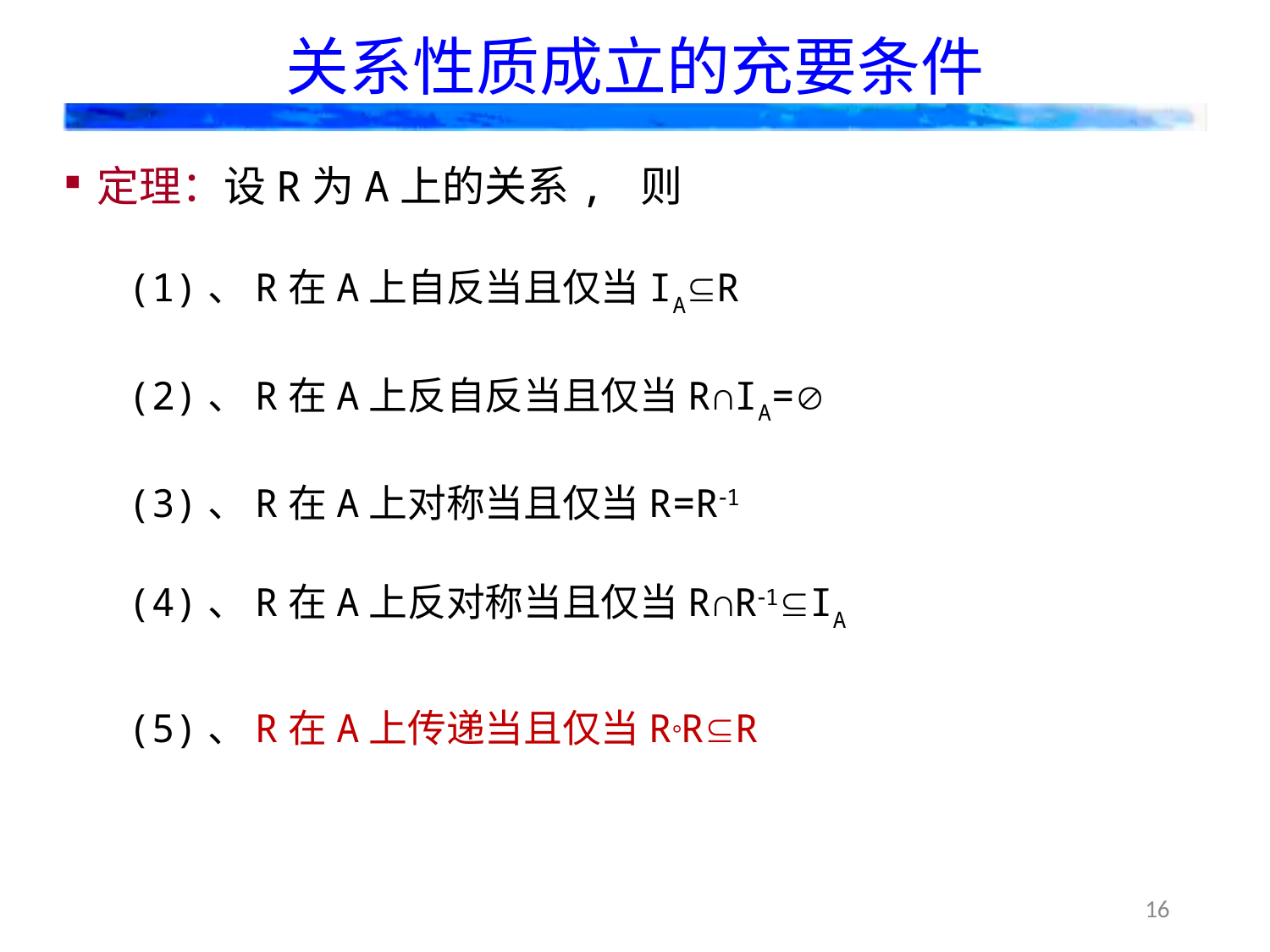

# 关系性质成立的充要条件
定理：设R为A上的关系, 则
(1)、R在A上自反当且仅当IA⊆R
(2)、R在A上反自反当且仅当R∩IA=∅
(3)、R在A上对称当且仅当R=R−1
(4)、R在A上反对称当且仅当R∩R−1⊆IA
(5)、R在A上传递当且仅当R°R⊆R
16